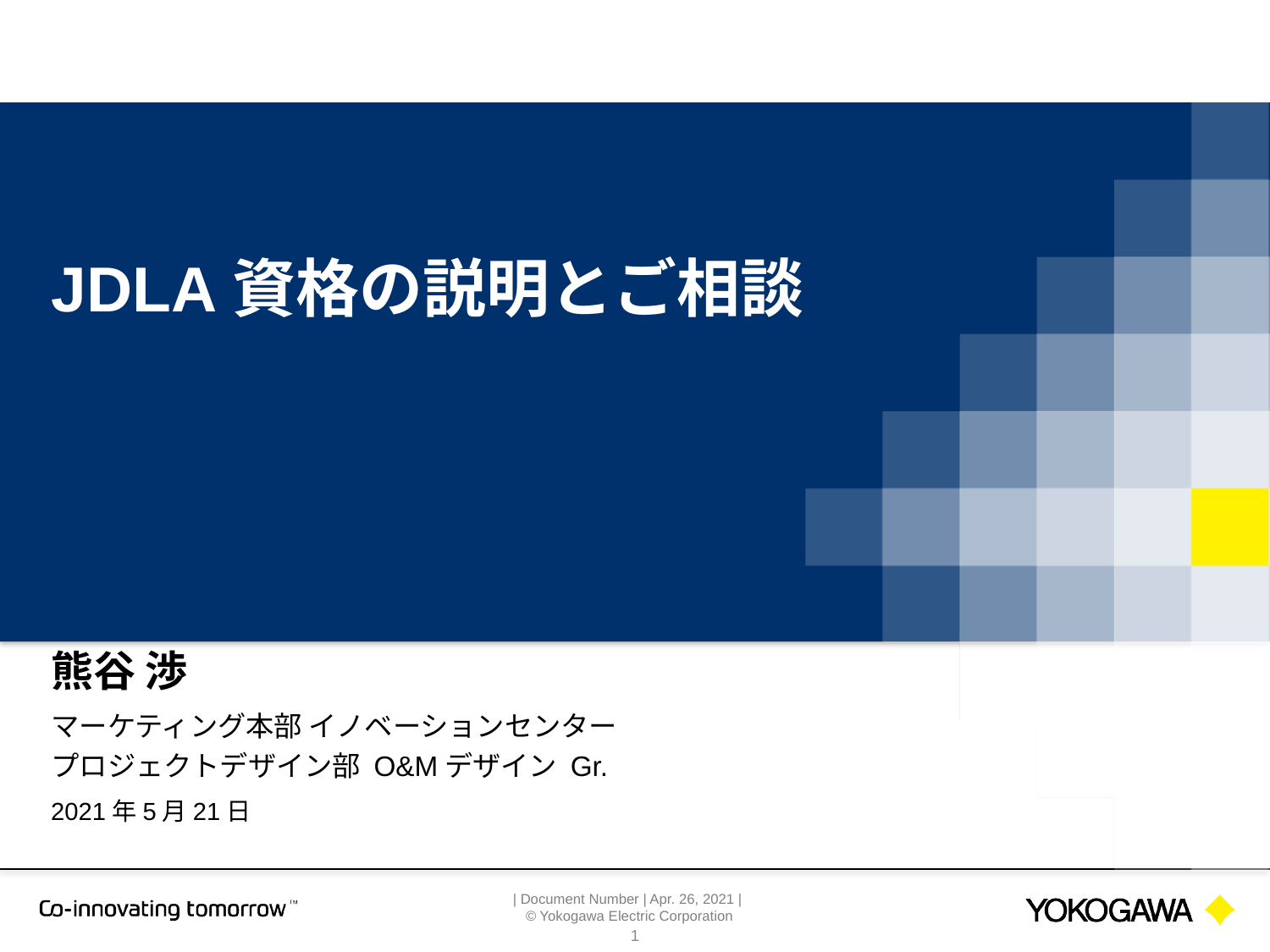

# JDLA資格の説明とご相談
熊谷 渉
マーケティング本部 イノベーションセンター
プロジェクトデザイン部 O&Mデザイン Gr.
2021年5月21日
1